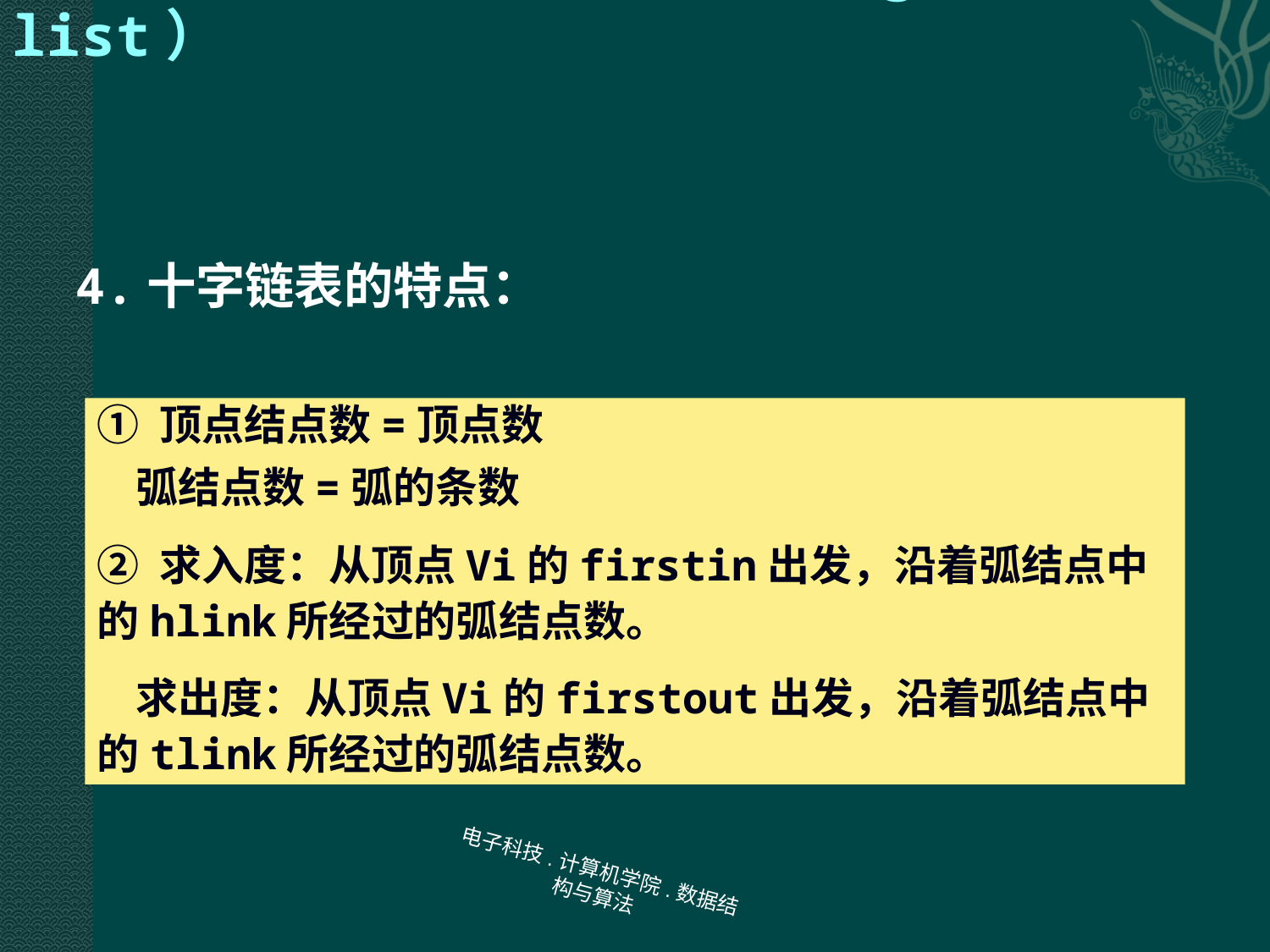

# 图的存储3---十字链表（orthogonal  list）
4.十字链表的特点：
① 顶点结点数=顶点数
   弧结点数=弧的条数
② 求入度：从顶点Vi的firstin出发，沿着弧结点中的hlink所经过的弧结点数。
   求出度：从顶点Vi的firstout出发，沿着弧结点中的tlink所经过的弧结点数。
电子科技.计算机学院.数据结构与算法